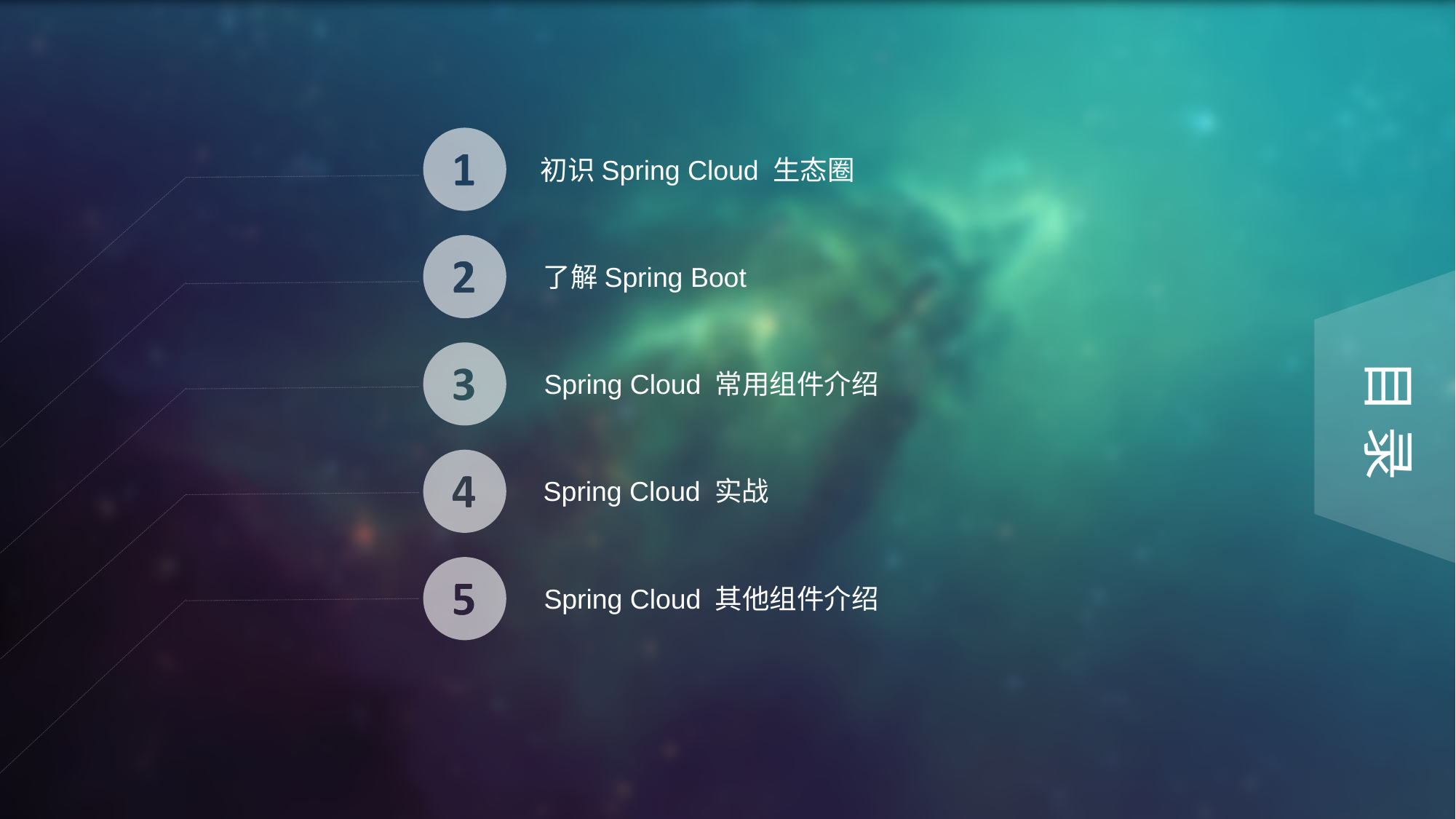

初识Spring Cloud 生态圈

了解Spring Boot

目 录
Spring Cloud 常用组件介绍

Spring Cloud 实战

Spring Cloud 其他组件介绍